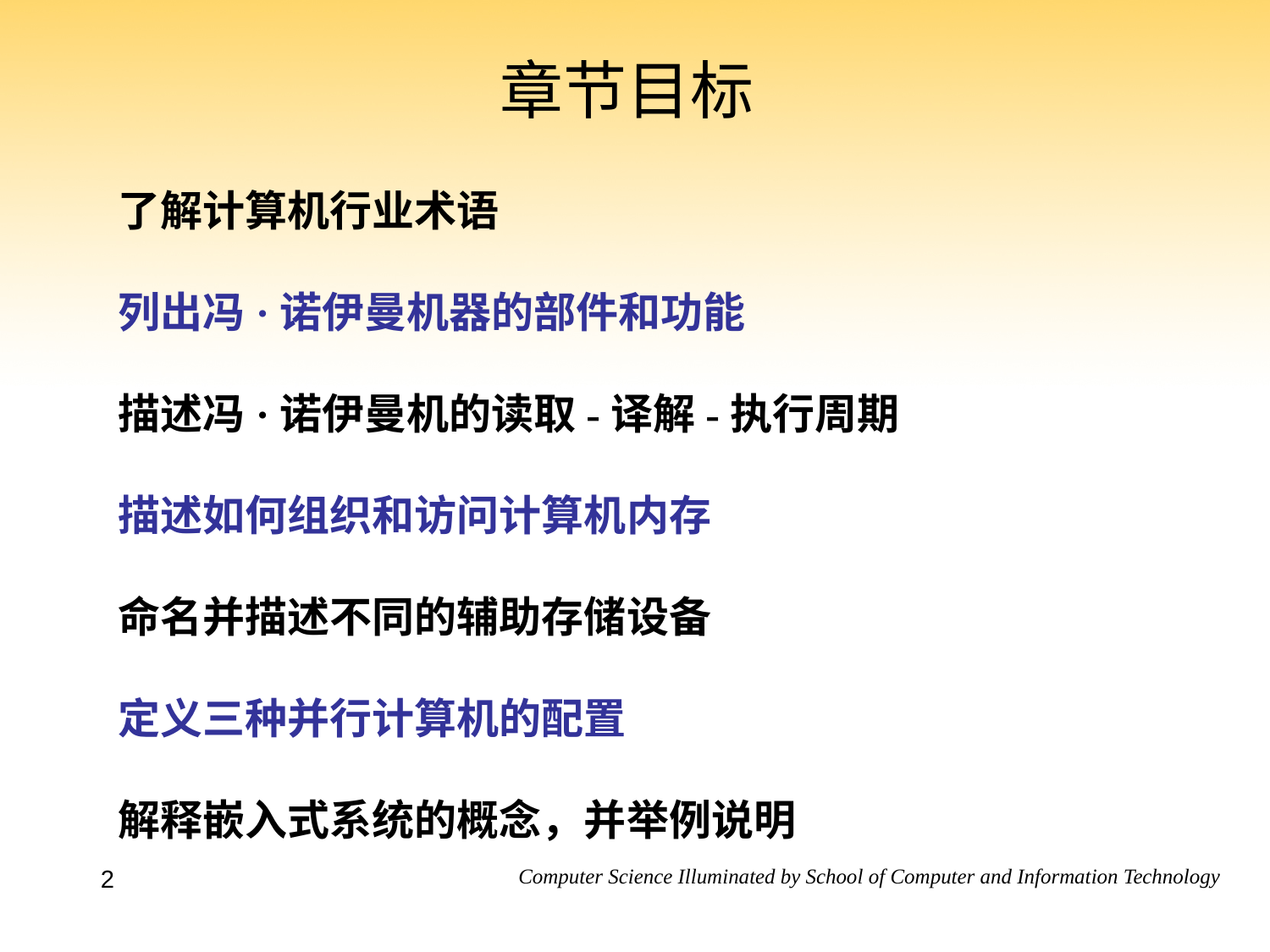

# 章节目标
了解计算机行业术语
列出冯·诺伊曼机器的部件和功能
描述冯·诺伊曼机的读取-译解-执行周期
描述如何组织和访问计算机内存
命名并描述不同的辅助存储设备
定义三种并行计算机的配置
解释嵌入式系统的概念，并举例说明
2